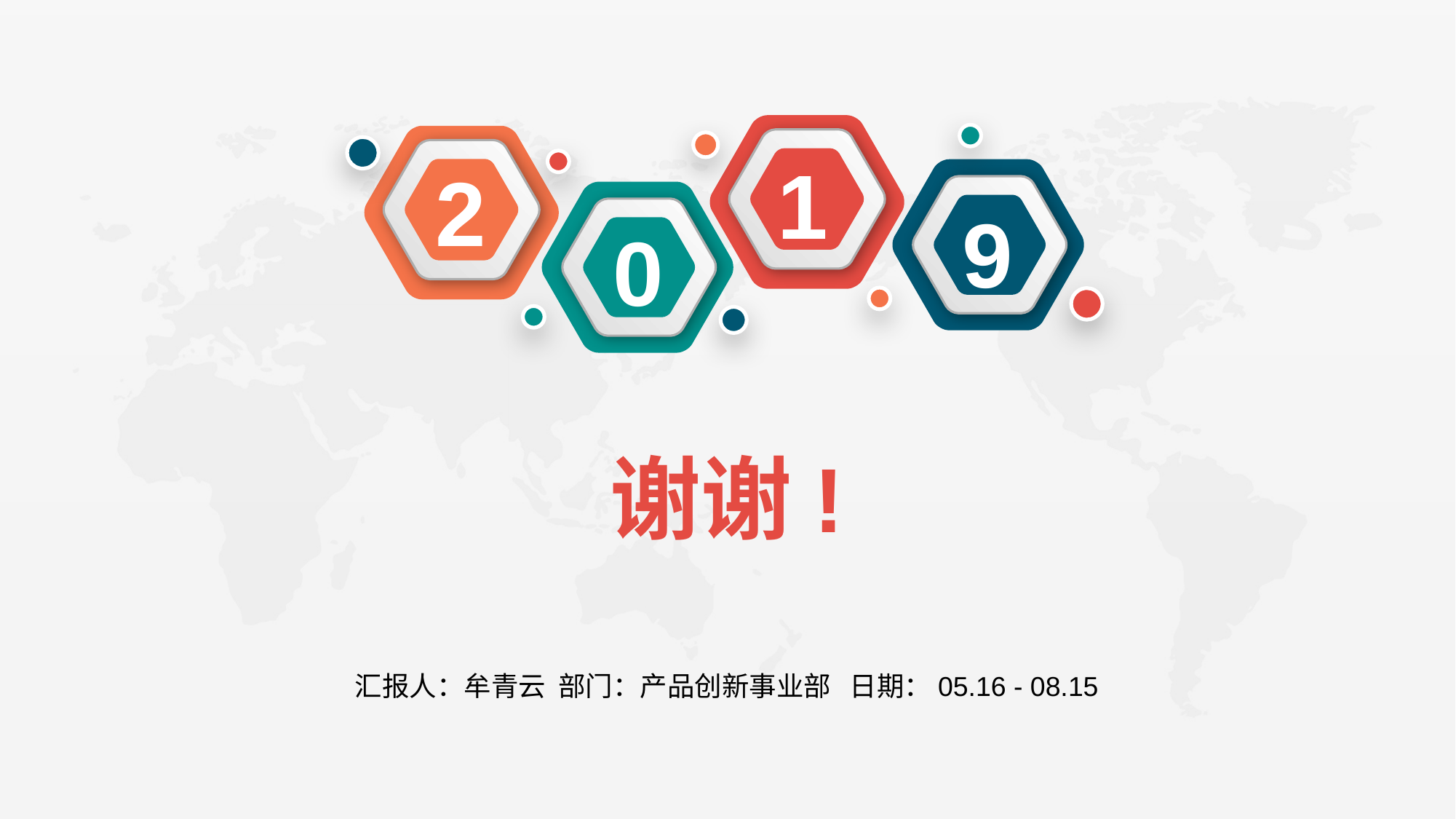

1
2

9
0

谢谢!

汇报人：牟青云  部门：产品创新事业部   日期：05.16 - 08.15